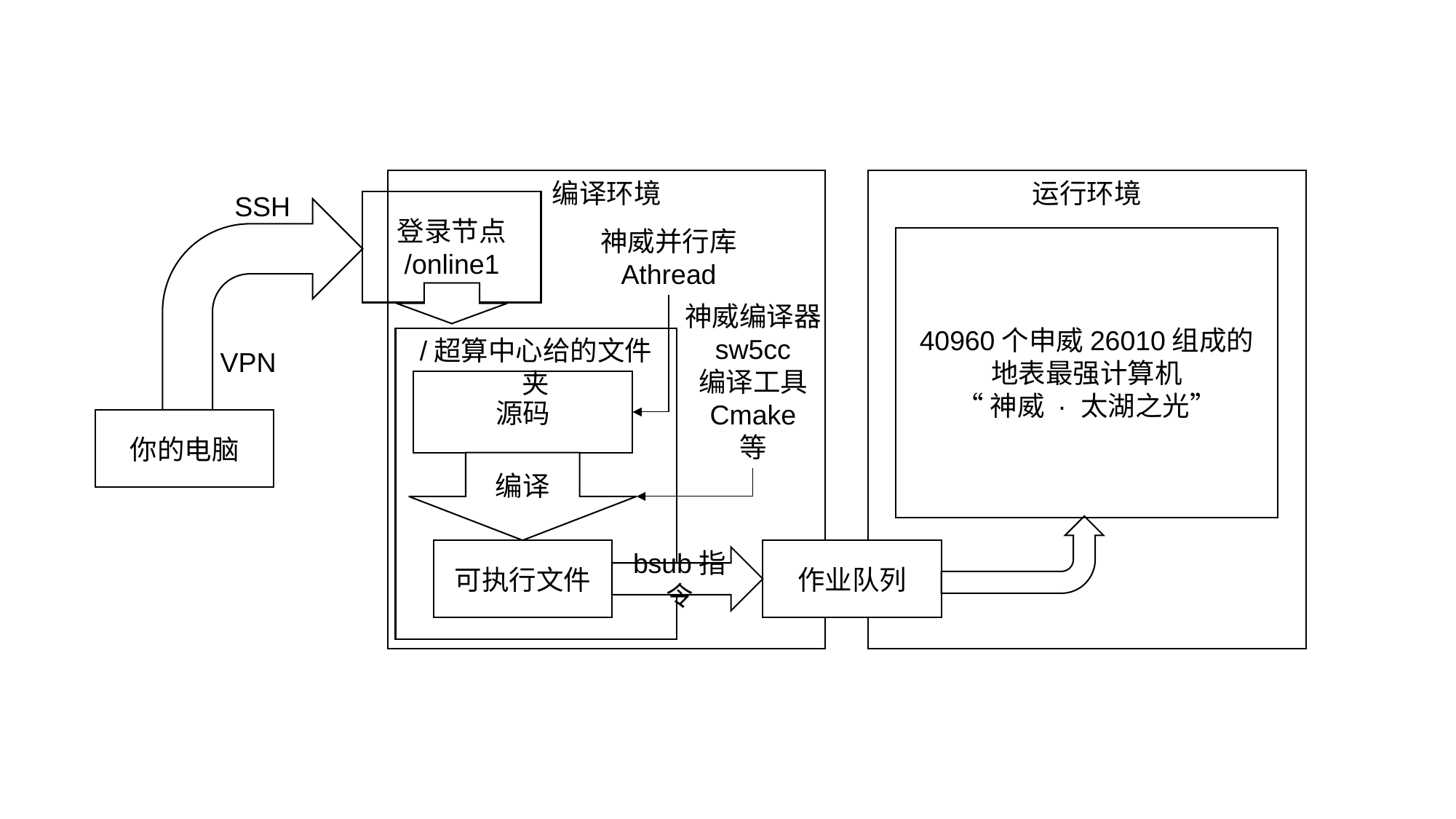

编译环境
运行环境
SSH
登录节点
/online1

神威并行库
Athread
40960个申威26010组成的
地表最强计算机
“神威 · 太湖之光”

神威编译器
sw5cc
编译工具
Cmake
等
/超算中心给的文件夹
VPN
源码
你的电脑
编译

作业队列
可执行文件
bsub指令